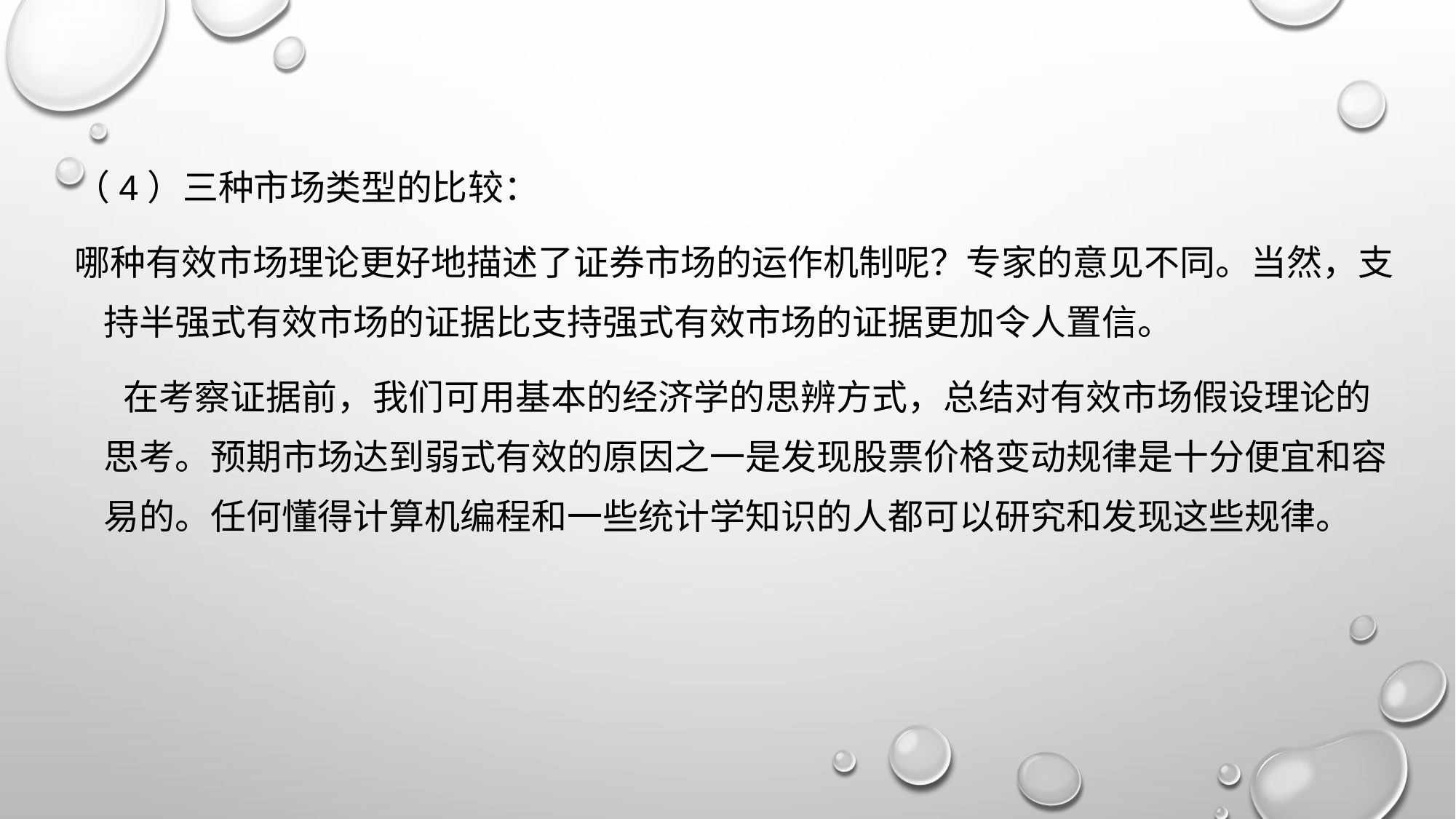

（4）三种市场类型的比较：
哪种有效市场理论更好地描述了证券市场的运作机制呢？专家的意见不同。当然，支持半强式有效市场的证据比支持强式有效市场的证据更加令人置信。
     在考察证据前，我们可用基本的经济学的思辨方式，总结对有效市场假设理论的思考。预期市场达到弱式有效的原因之一是发现股票价格变动规律是十分便宜和容易的。任何懂得计算机编程和一些统计学知识的人都可以研究和发现这些规律。